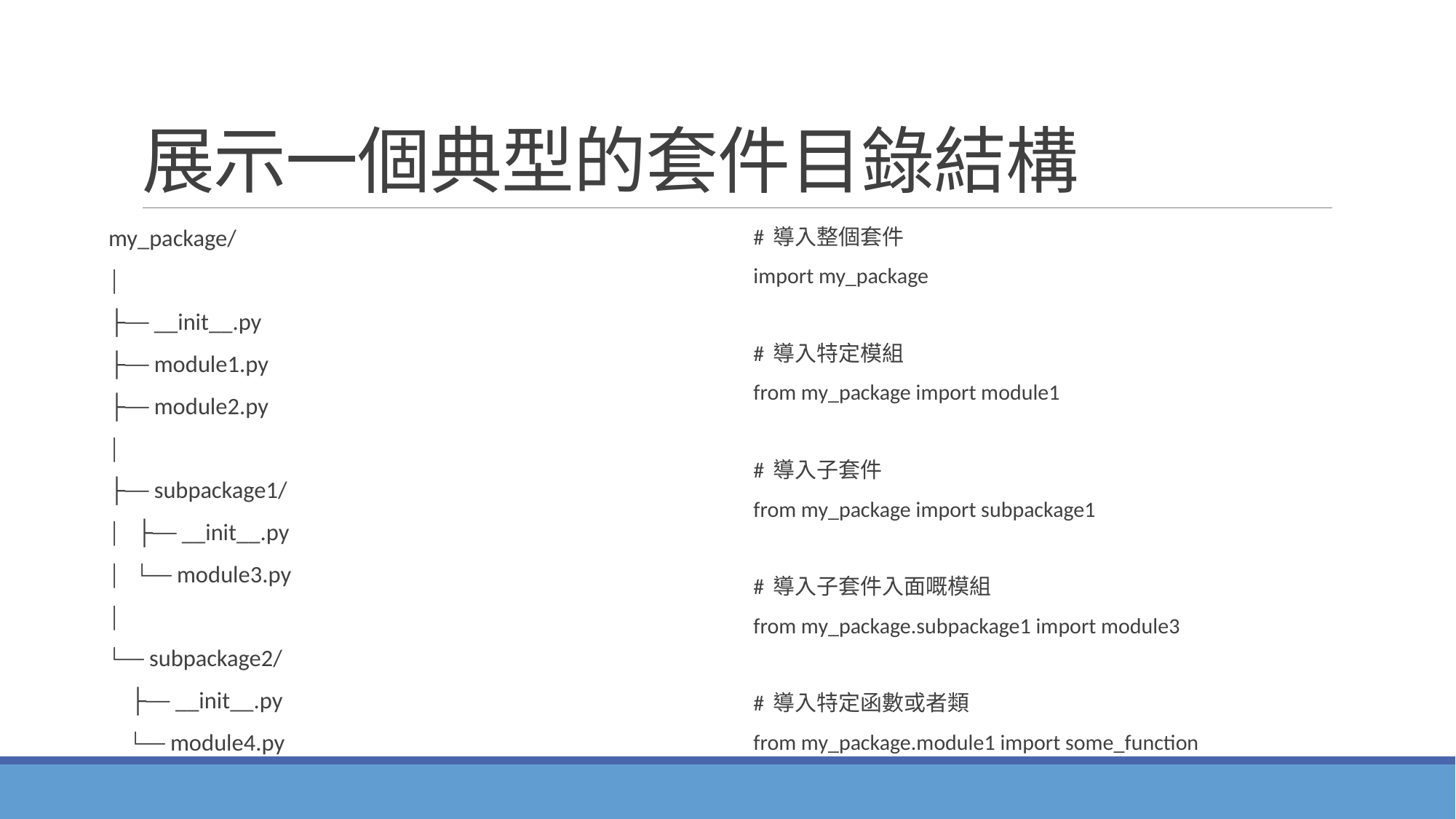

# 展示一個典型的套件目錄結構
my_package/
│
├── __init__.py
├── module1.py
├── module2.py
│
├── subpackage1/
│   ├── __init__.py
│   └── module3.py
│
└── subpackage2/
    ├── __init__.py
    └── module4.py
# 導入整個套件
import my_package

# 導入特定模組
from my_package import module1

# 導入子套件
from my_package import subpackage1

# 導入子套件入面嘅模組
from my_package.subpackage1 import module3

# 導入特定函數或者類
from my_package.module1 import some_function